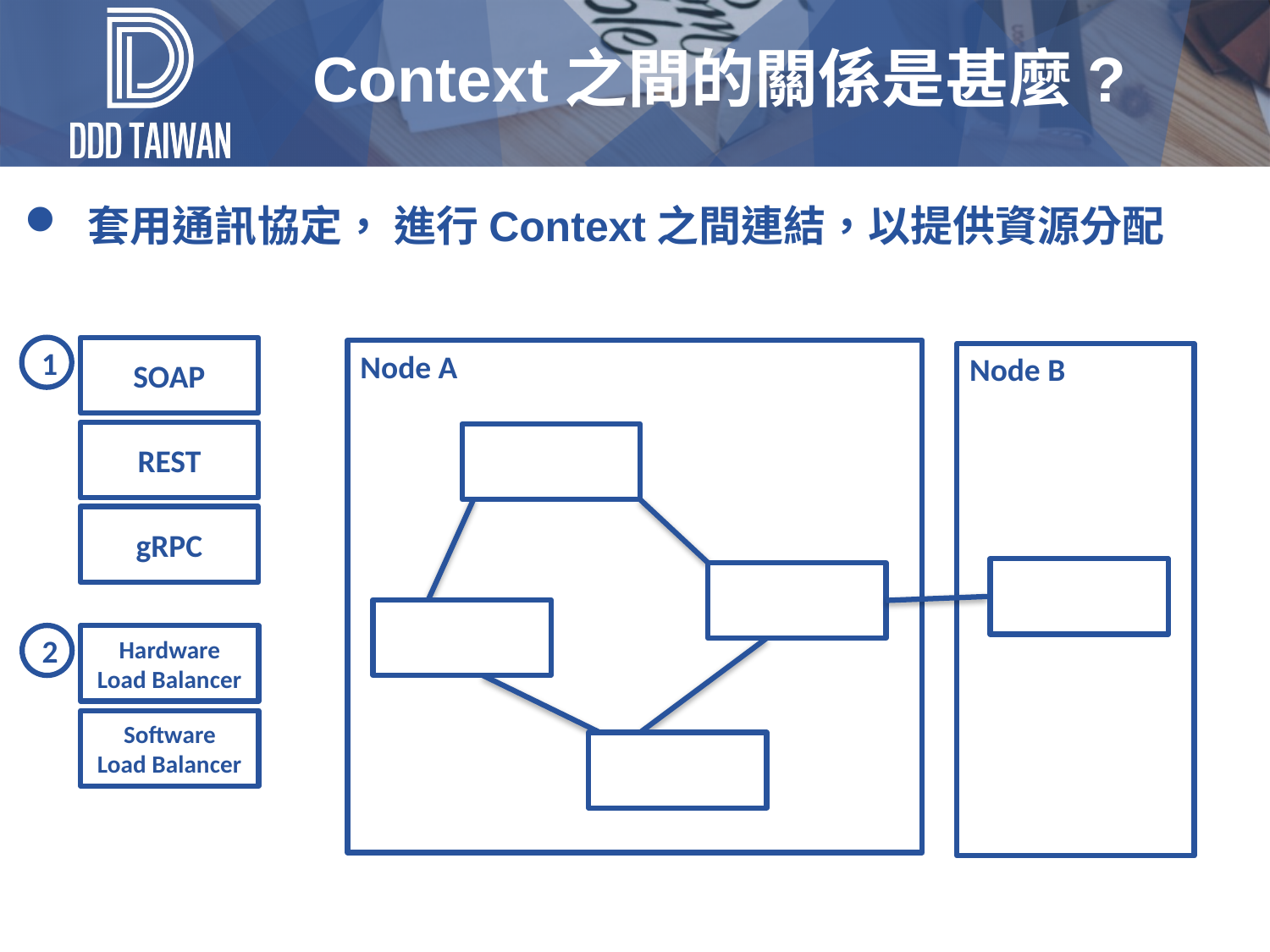

# Context之間的關係是甚麼?
套用通訊協定， 進行Context之間連結，以提供資源分配
1
SOAP
Node A
Node B
REST

gRPC

2
Hardware
Load Balancer
Software
Load Balancer